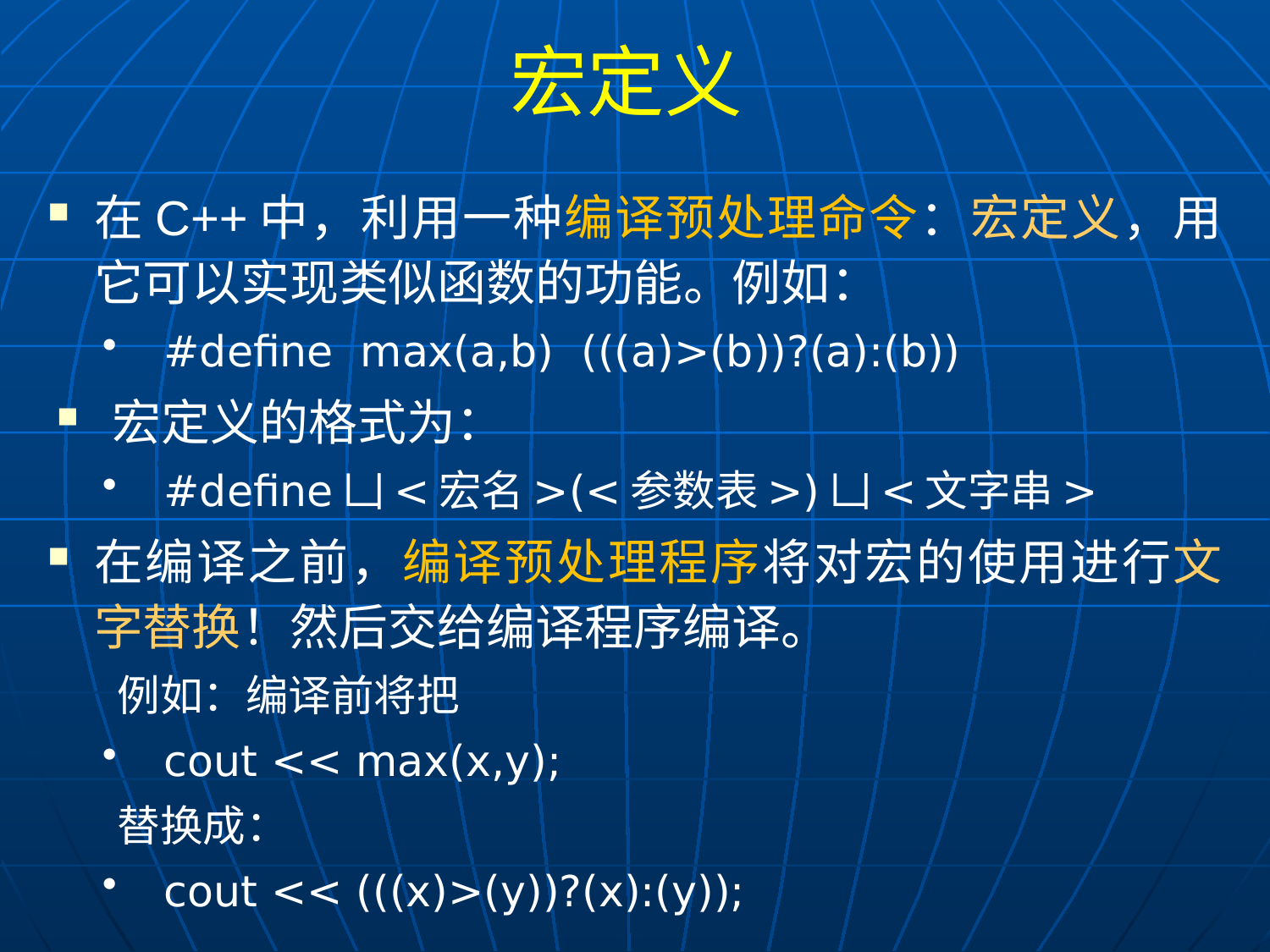

# 宏定义
在C++中，利用一种编译预处理命令：宏定义，用它可以实现类似函数的功能。例如：
#define  max(a,b)  (((a)>(b))?(a):(b))
宏定义的格式为：
#define凵<宏名>(<参数表>)凵<文字串>
在编译之前，编译预处理程序将对宏的使用进行文字替换！然后交给编译程序编译。
例如：编译前将把
cout << max(x,y);
替换成：
cout << (((x)>(y))?(x):(y));